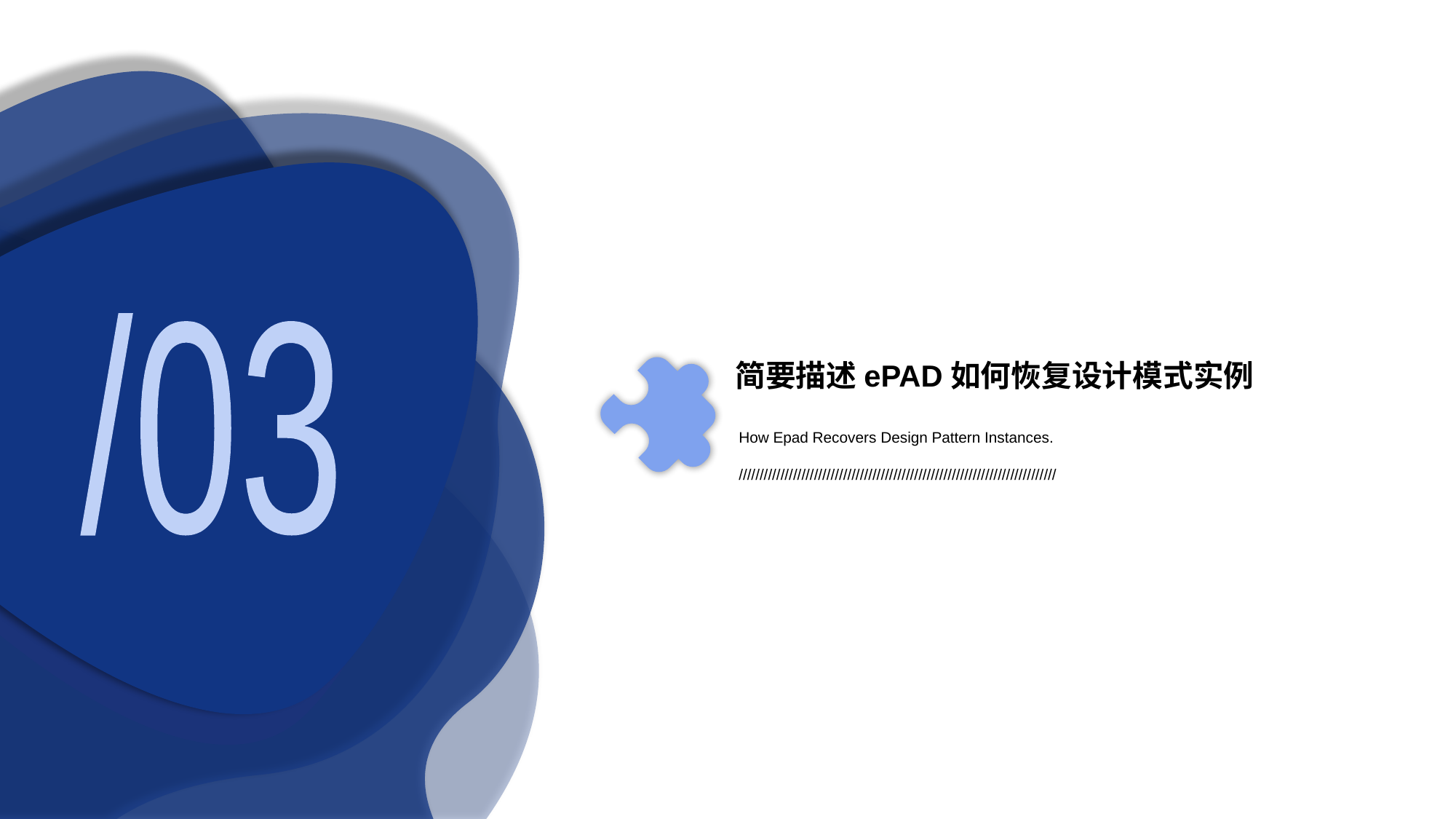

/03

简要描述ePAD如何恢复设计模式实例
How Epad Recovers Design Pattern Instances.
////////////////////////////////////////////////////////////////////////////